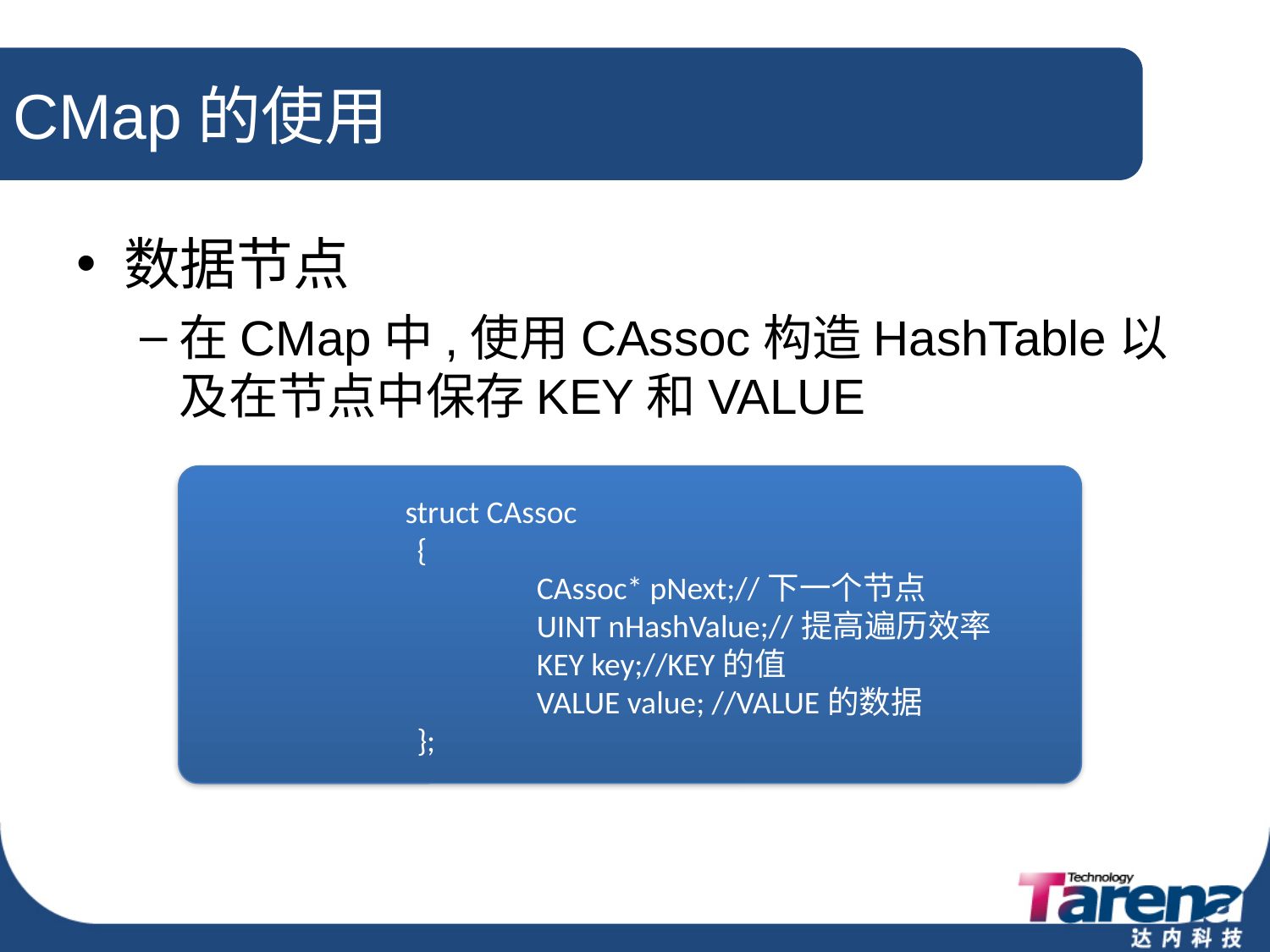

# CMap的使用
数据节点
在CMap中,使用CAssoc构造HashTable以及在节点中保存KEY和VALUE
                   struct CAssoc
	   {
		  CAssoc* pNext;//下一个节点
		  UINT nHashValue;//提高遍历效率
		  KEY key;//KEY的值
		  VALUE value; //VALUE的数据
	   };